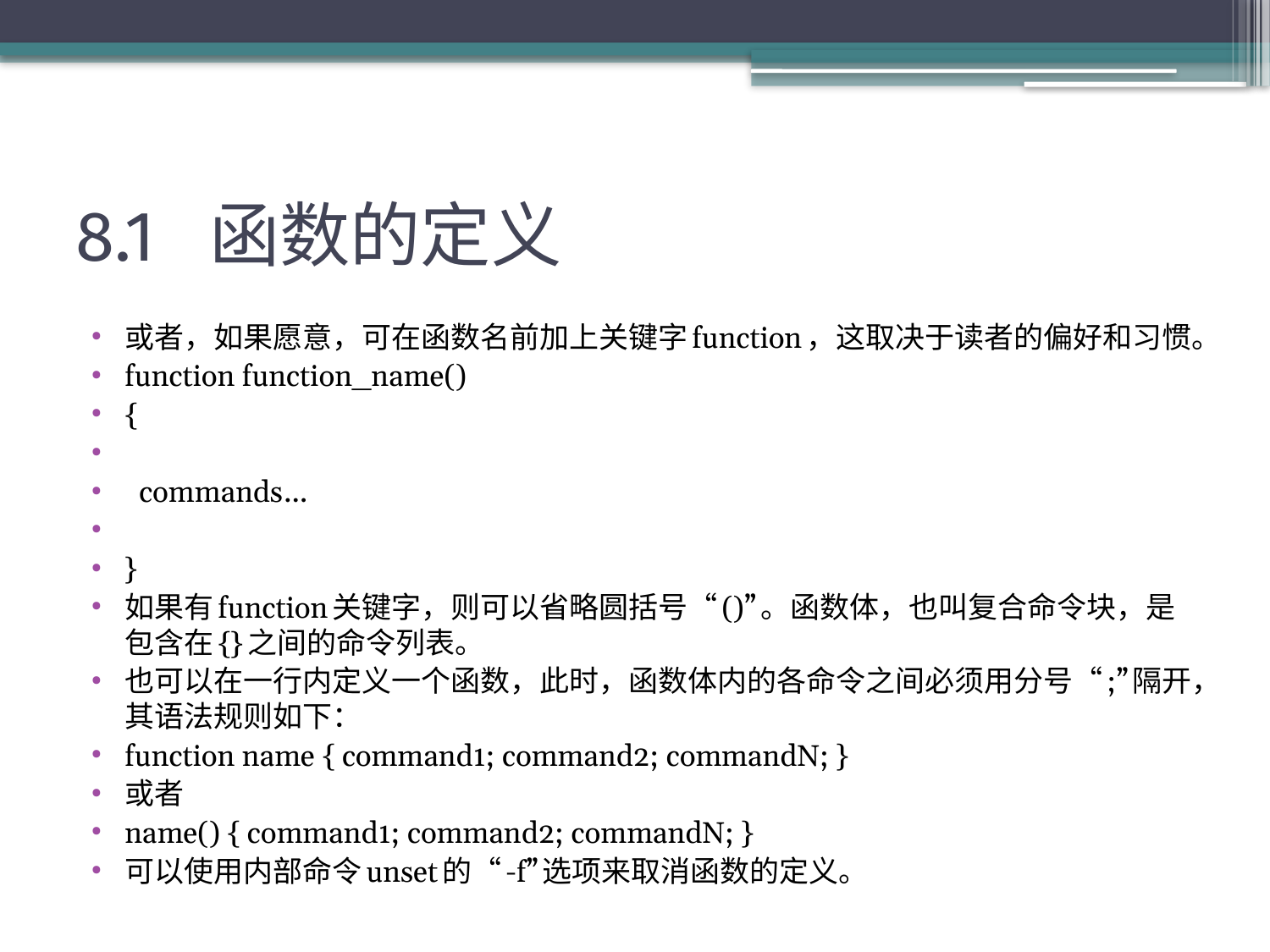

# 8.1  函数的定义
或者，如果愿意，可在函数名前加上关键字function，这取决于读者的偏好和习惯。
function function_name()
{

  commands…

}
如果有function关键字，则可以省略圆括号“()”。函数体，也叫复合命令块，是包含在{}之间的命令列表。
也可以在一行内定义一个函数，此时，函数体内的各命令之间必须用分号“;”隔开，其语法规则如下：
function name { command1; command2; commandN; }
或者
name() { command1; command2; commandN; }
可以使用内部命令unset的“-f”选项来取消函数的定义。